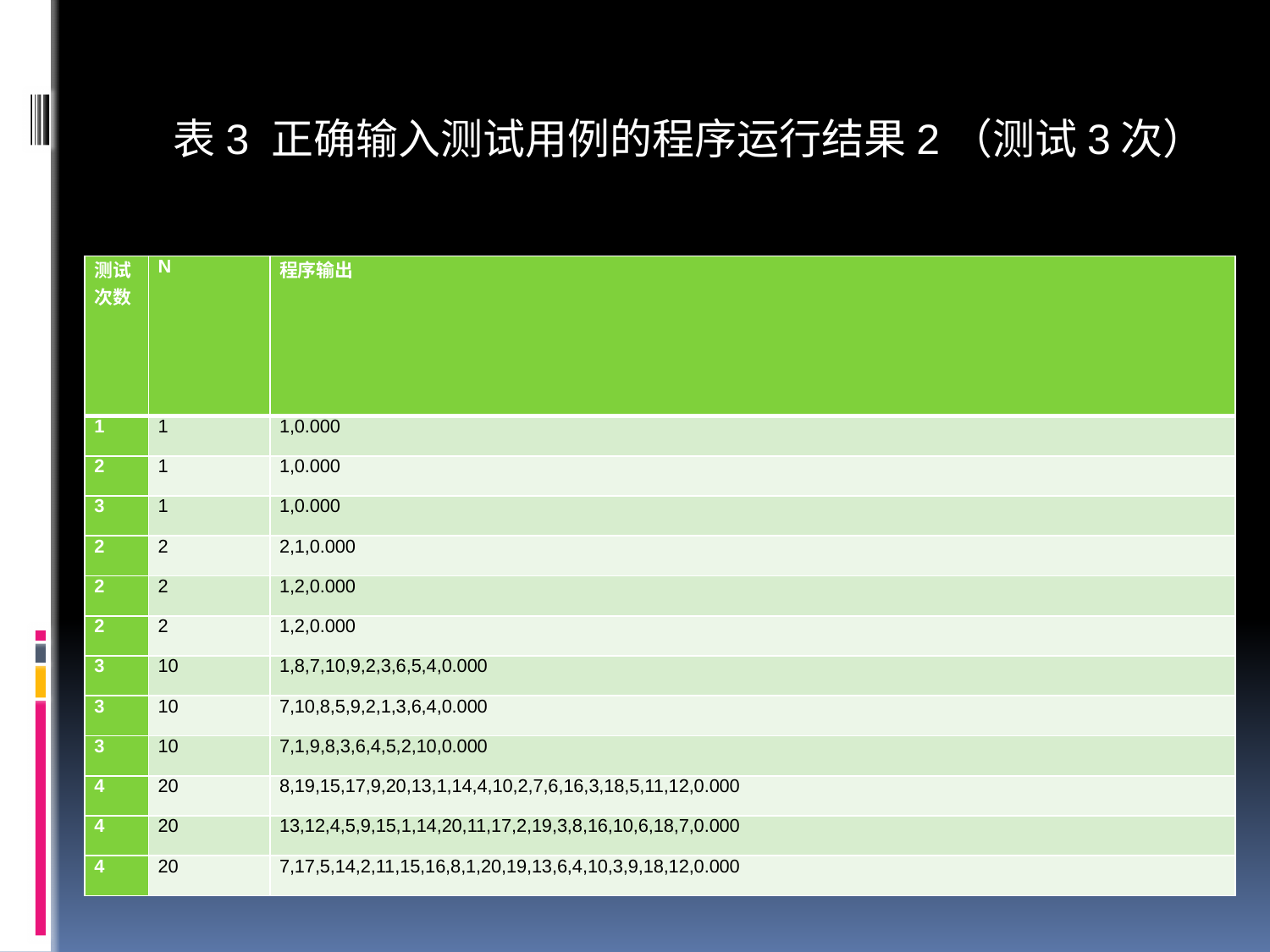

#
表3 正确输入测试用例的程序运行结果2（测试3次）
| 测试次数 | N | 程序输出 |
| --- | --- | --- |
| 1 | 1 | 1,0.000 |
| 2 | 1 | 1,0.000 |
| 3 | 1 | 1,0.000 |
| 2 | 2 | 2,1,0.000 |
| 2 | 2 | 1,2,0.000 |
| 2 | 2 | 1,2,0.000 |
| 3 | 10 | 1,8,7,10,9,2,3,6,5,4,0.000 |
| 3 | 10 | 7,10,8,5,9,2,1,3,6,4,0.000 |
| 3 | 10 | 7,1,9,8,3,6,4,5,2,10,0.000 |
| 4 | 20 | 8,19,15,17,9,20,13,1,14,4,10,2,7,6,16,3,18,5,11,12,0.000 |
| 4 | 20 | 13,12,4,5,9,15,1,14,20,11,17,2,19,3,8,16,10,6,18,7,0.000 |
| 4 | 20 | 7,17,5,14,2,11,15,16,8,1,20,19,13,6,4,10,3,9,18,12,0.000 |